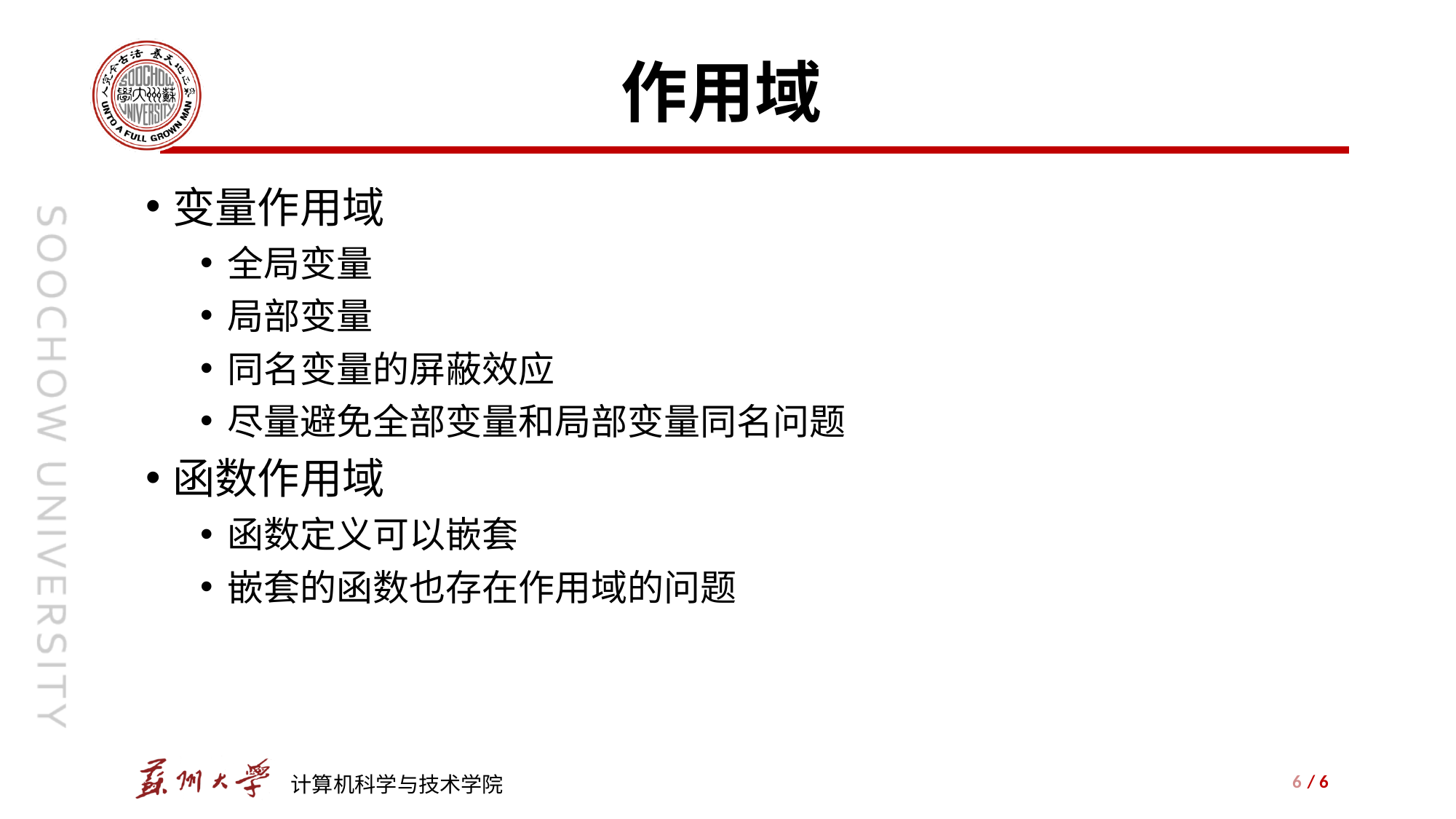

# 作用域
变量作用域
全局变量
局部变量
同名变量的屏蔽效应
尽量避免全部变量和局部变量同名问题
函数作用域
函数定义可以嵌套
嵌套的函数也存在作用域的问题

6